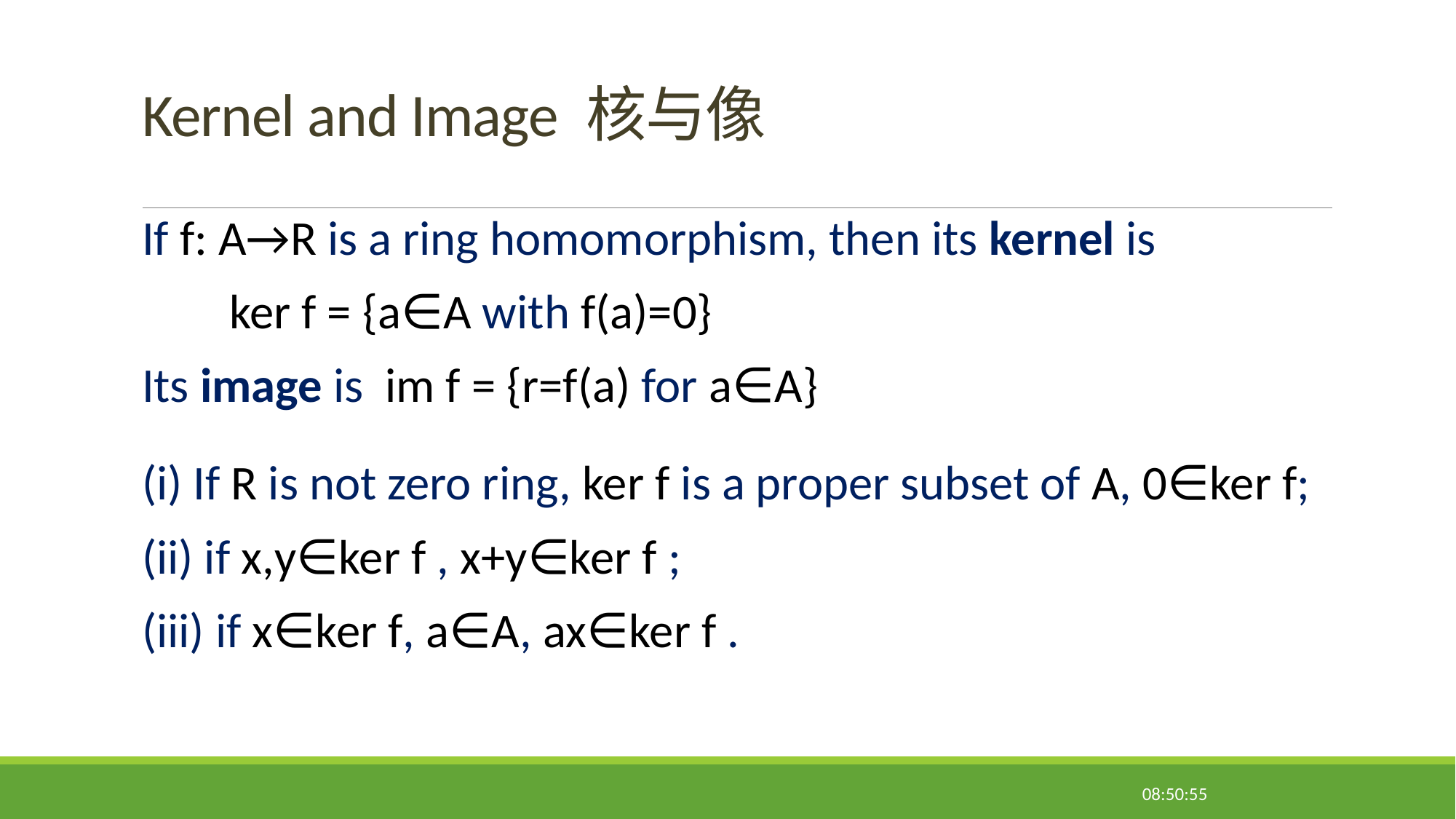

# Kernel and Image 核与像
If f: A→R is a ring homomorphism, then its kernel is
        ker f = {a∈A with f(a)=0}
Its image is  im f = {r=f(a) for a∈A}
(i) If R is not zero ring, ker f is a proper subset of A, 0∈ker f;
(ii) if x,y∈ker f , x+y∈ker f ;
(iii) if x∈ker f, a∈A, ax∈ker f .

08:50:55